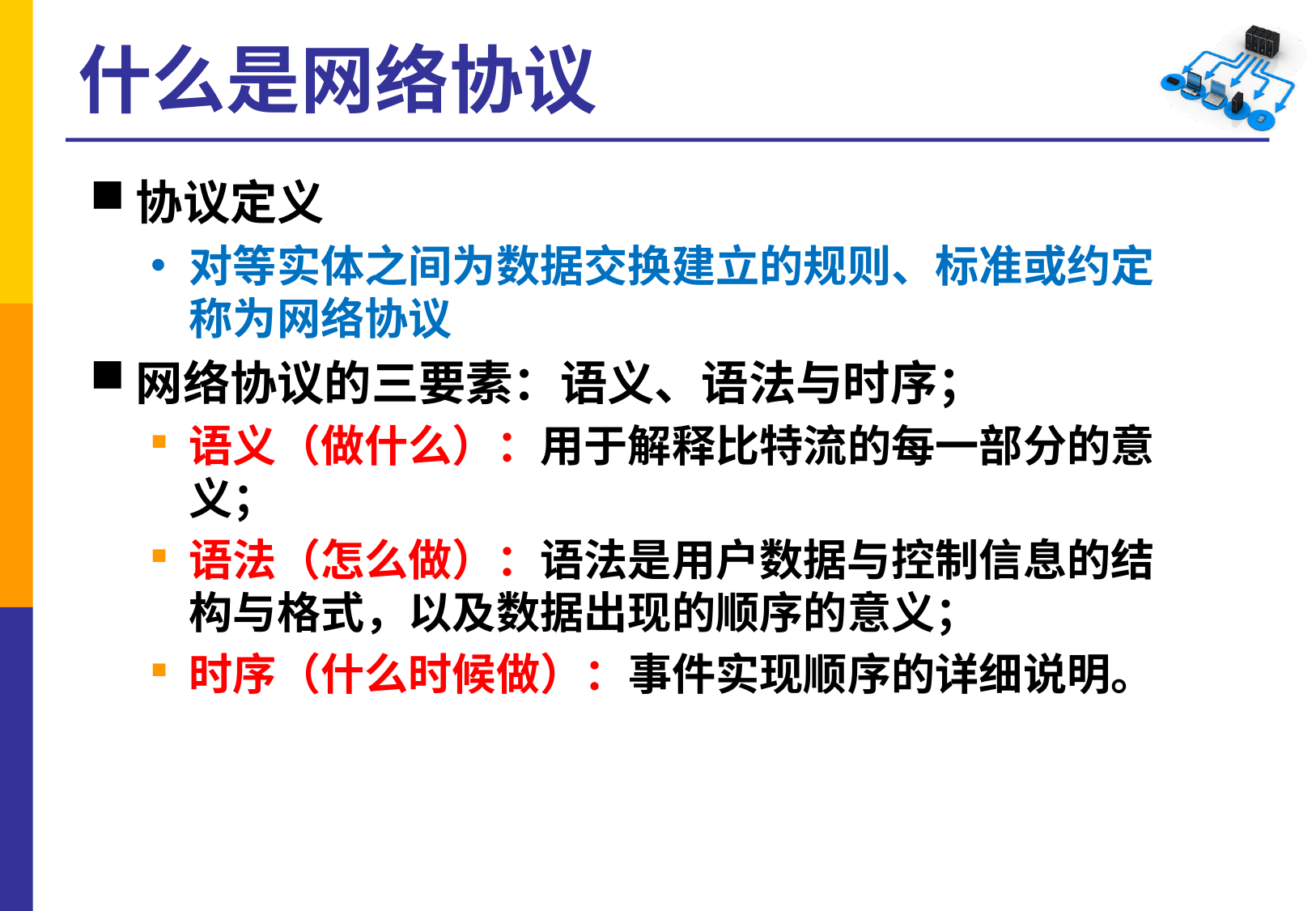

# 什么是网络协议
协议定义
对等实体之间为数据交换建立的规则、标准或约定称为网络协议
网络协议的三要素：语义、语法与时序；
语义（做什么）：用于解释比特流的每一部分的意义；
语法（怎么做）：语法是用户数据与控制信息的结构与格式，以及数据出现的顺序的意义；
时序（什么时候做）：事件实现顺序的详细说明。